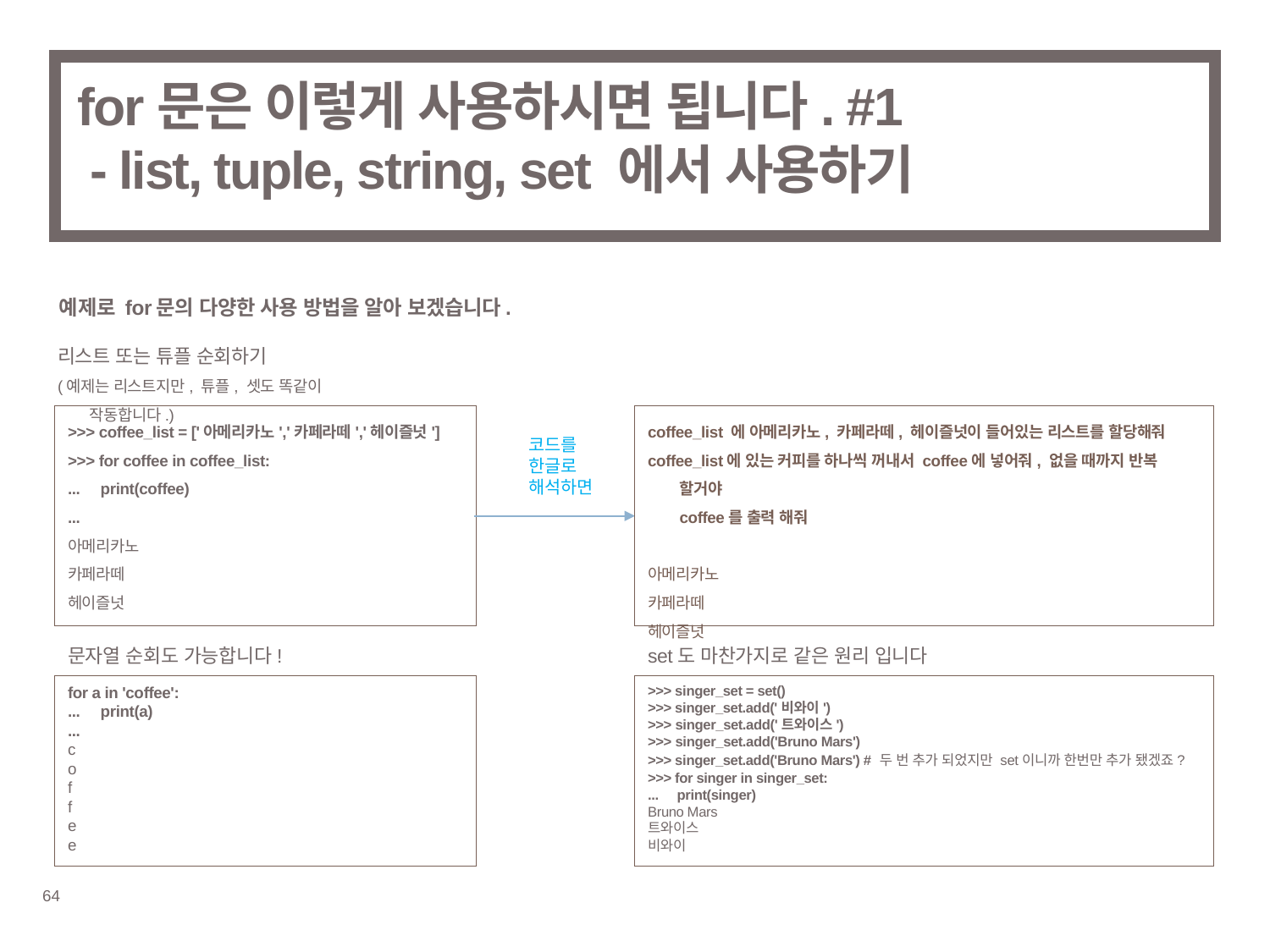

# for문은 이렇게 사용하시면 됩니다. #1 - list, tuple, string, set 에서 사용하기
예제로 for문의 다양한 사용 방법을 알아 보겠습니다.

리스트 또는 튜플 순회하기
(예제는 리스트지만, 튜플, 셋도 똑같이 작동합니다.)
>>> coffee_list = ['아메리카노','카페라떼','헤이즐넛']
>>> for coffee in coffee_list:
...     print(coffee)
...
아메리카노
카페라떼
헤이즐넛
coffee_list 에 아메리카노, 카페라떼, 헤이즐넛이 들어있는 리스트를 할당해줘
coffee_list에 있는 커피를 하나씩 꺼내서 coffee에 넣어줘, 없을 때까지 반복 할거야
	coffee를 출력 해줘

아메리카노
카페라떼
헤이즐넛
코드를
한글로
해석하면
문자열 순회도 가능합니다!
set도 마찬가지로 같은 원리 입니다
for a in 'coffee':
...     print(a)
...
c
o
f
f
e
e
>>> singer_set = set()
>>> singer_set.add('비와이')
>>> singer_set.add('트와이스')
>>> singer_set.add('Bruno Mars')
>>> singer_set.add('Bruno Mars') # 두 번 추가 되었지만 set이니까 한번만 추가 됐겠죠?
>>> for singer in singer_set:
...     print(singer)
Bruno Mars
트와이스
비와이